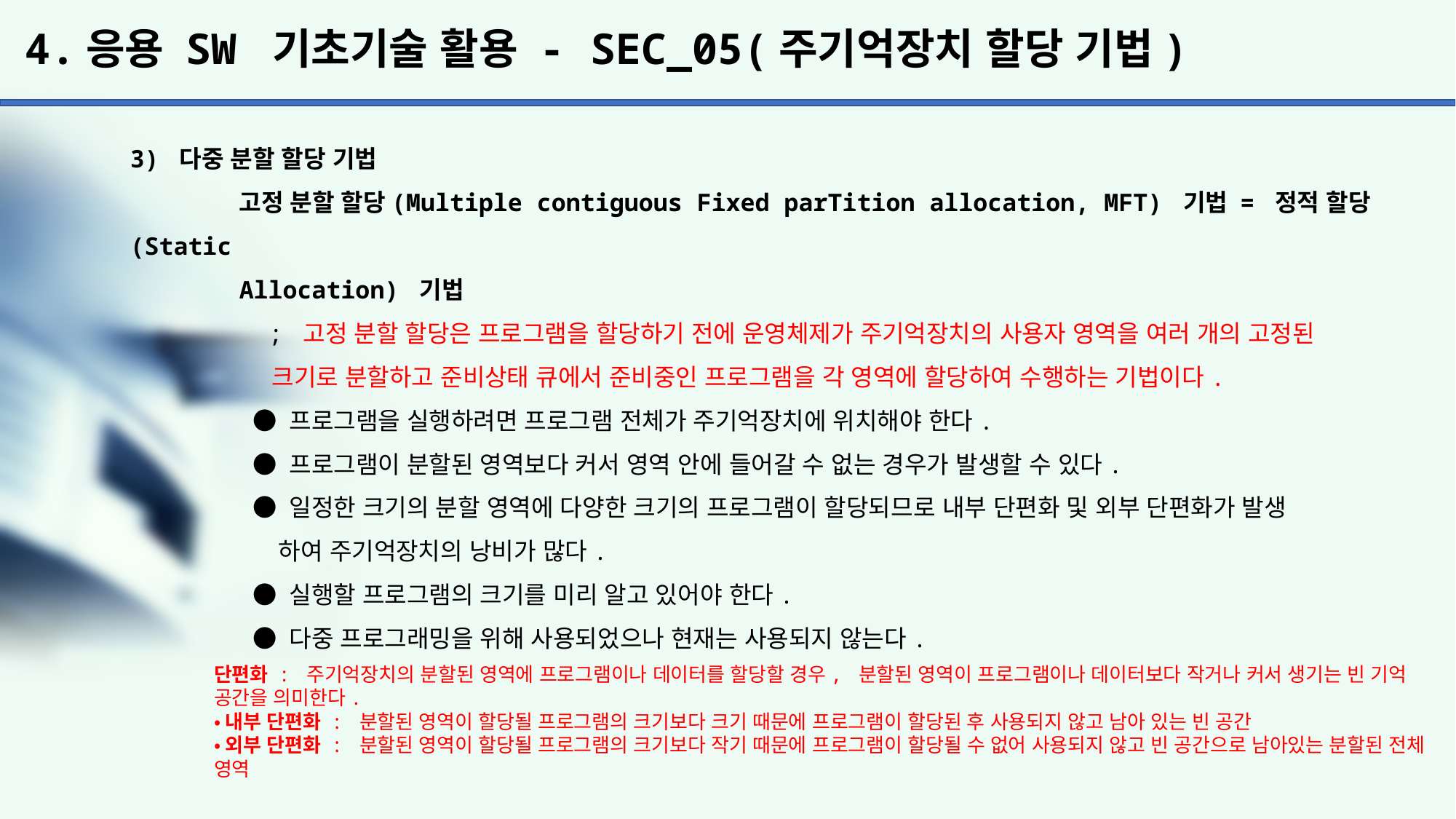

# 4.응용 SW 기초기술 활용 - SEC_05(주기억장치 할당 기법)
3) 다중 분할 할당 기법
	고정 분할 할당(Multiple contiguous Fixed parTition allocation, MFT) 기법 = 정적 할당(Static
	Allocation) 기법
	  ; 고정 분할 할당은 프로그램을 할당하기 전에 운영체제가 주기억장치의 사용자 영역을 여러 개의 고정된
	    크기로 분할하고 준비상태 큐에서 준비중인 프로그램을 각 영역에 할당하여 수행하는 기법이다.
	  ● 프로그램을 실행하려면 프로그램 전체가 주기억장치에 위치해야 한다.
	  ● 프로그램이 분할된 영역보다 커서 영역 안에 들어갈 수 없는 경우가 발생할 수 있다.
	  ● 일정한 크기의 분할 영역에 다양한 크기의 프로그램이 할당되므로 내부 단편화 및 외부 단편화가 발생
	     하여 주기억장치의 낭비가 많다.
	  ● 실행할 프로그램의 크기를 미리 알고 있어야 한다.
	  ● 다중 프로그래밍을 위해 사용되었으나 현재는 사용되지 않는다.
단편화 : 주기억장치의 분할된 영역에 프로그램이나 데이터를 할당할 경우, 분할된 영역이 프로그램이나 데이터보다 작거나 커서 생기는 빈 기억 공간을 의미한다.
•내부 단편화 : 분할된 영역이 할당될 프로그램의 크기보다 크기 때문에 프로그램이 할당된 후 사용되지 않고 남아 있는 빈 공간
•외부 단편화 : 분할된 영역이 할당될 프로그램의 크기보다 작기 때문에 프로그램이 할당될 수 없어 사용되지 않고 빈 공간으로 남아있는 분할된 전체 영역